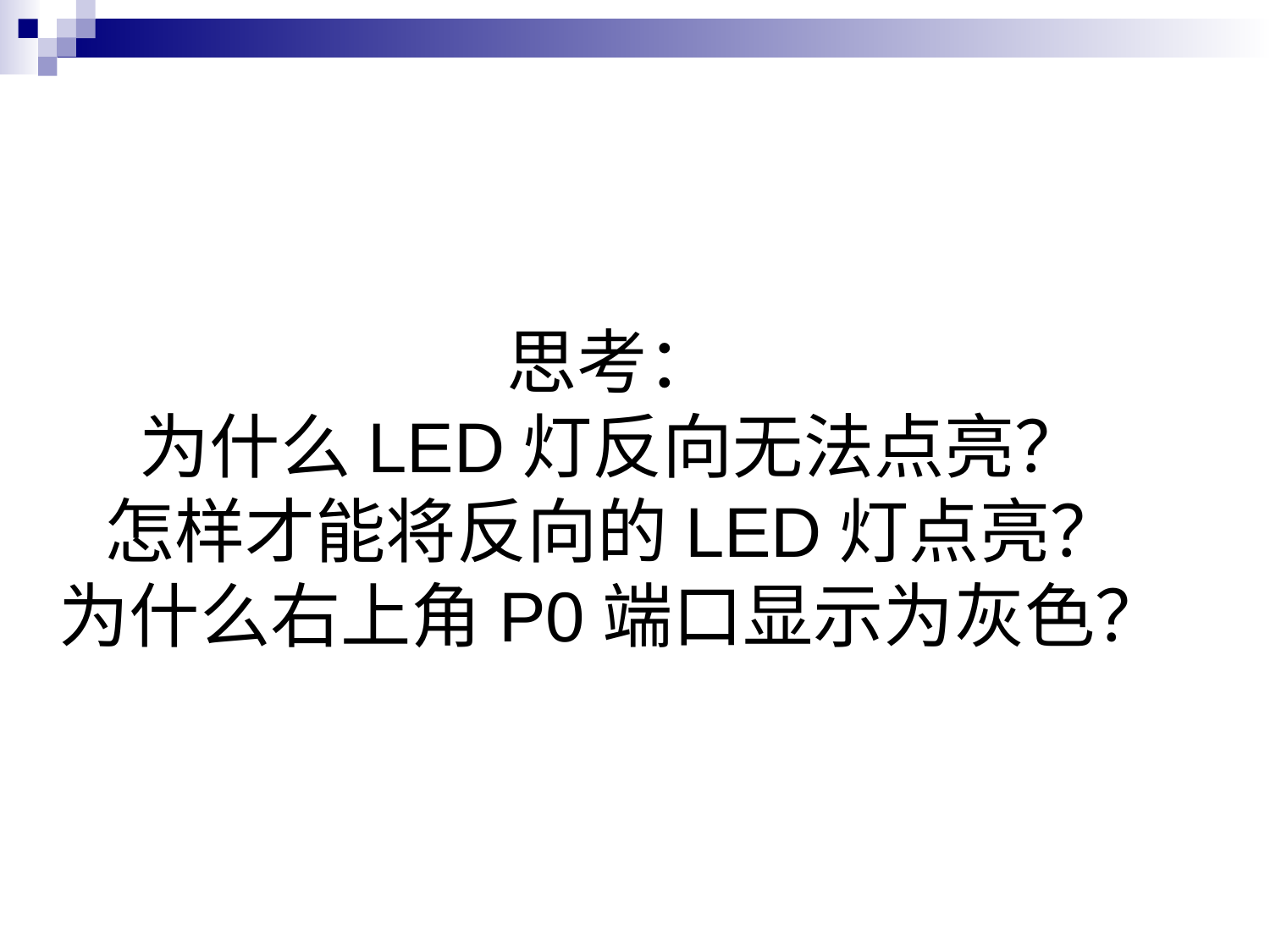

# 思考： 为什么LED灯反向无法点亮？ 怎样才能将反向的LED灯点亮？ 为什么右上角P0端口显示为灰色？